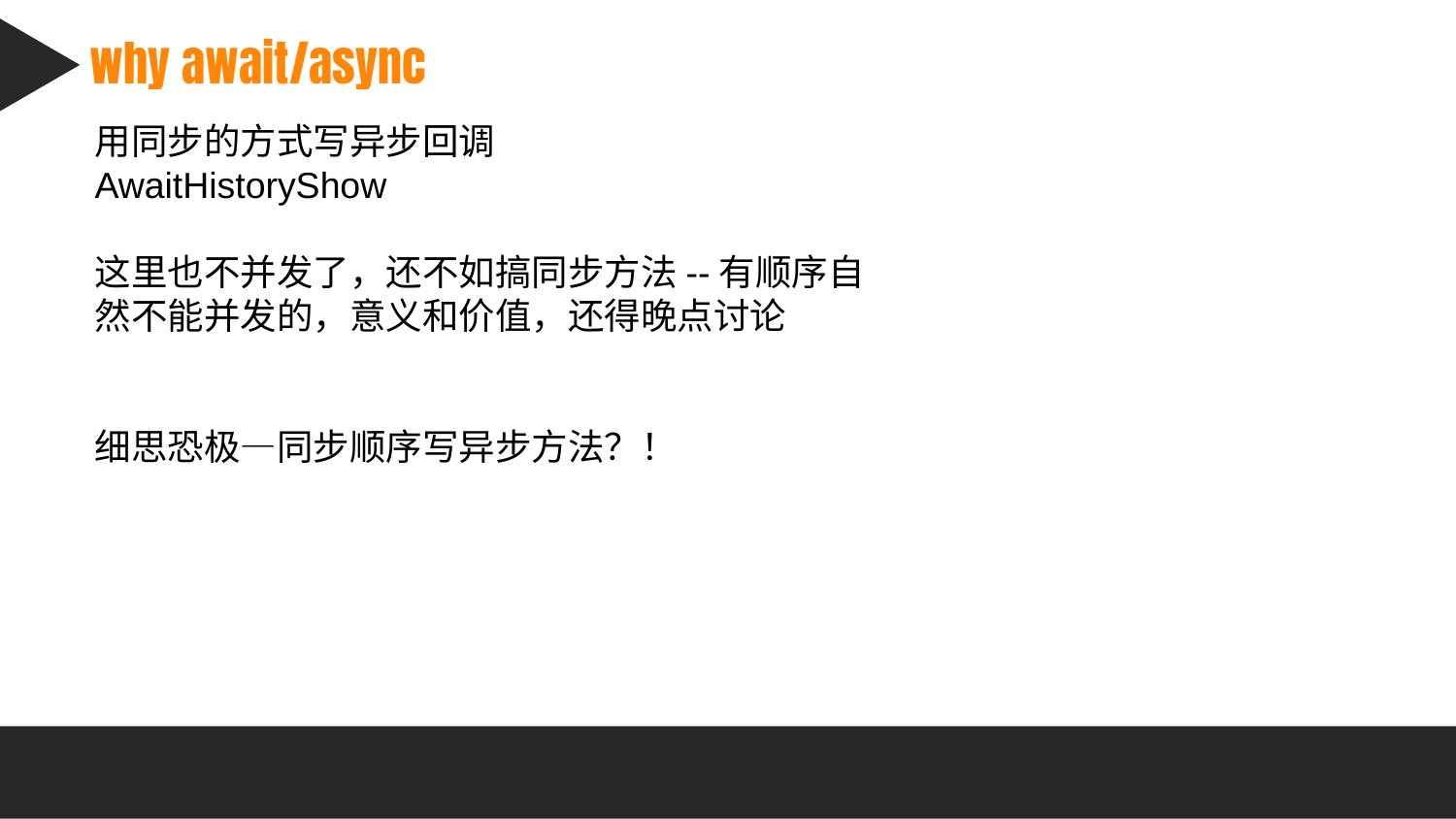

why await/async
用同步的方式写异步回调
AwaitHistoryShow

这里也不并发了，还不如搞同步方法--有顺序自然不能并发的，意义和价值，还得晚点讨论

细思恐极—同步顺序写异步方法？！